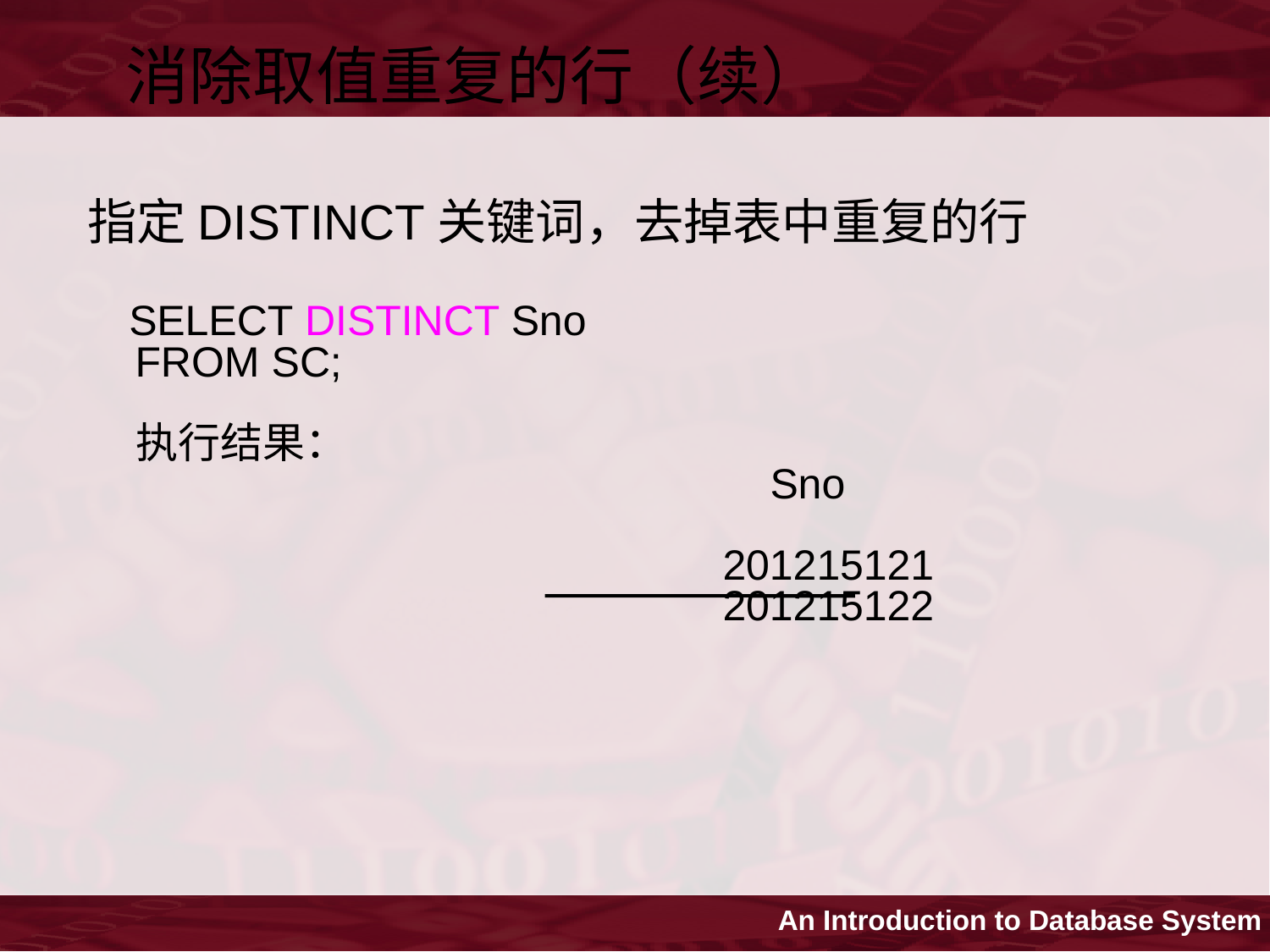

消除取值重复的行（续）
指定DISTINCT关键词，去掉表中重复的行

   SELECT DISTINCT Sno
    FROM SC;

    执行结果：
					    Sno

					201215121
					201215122